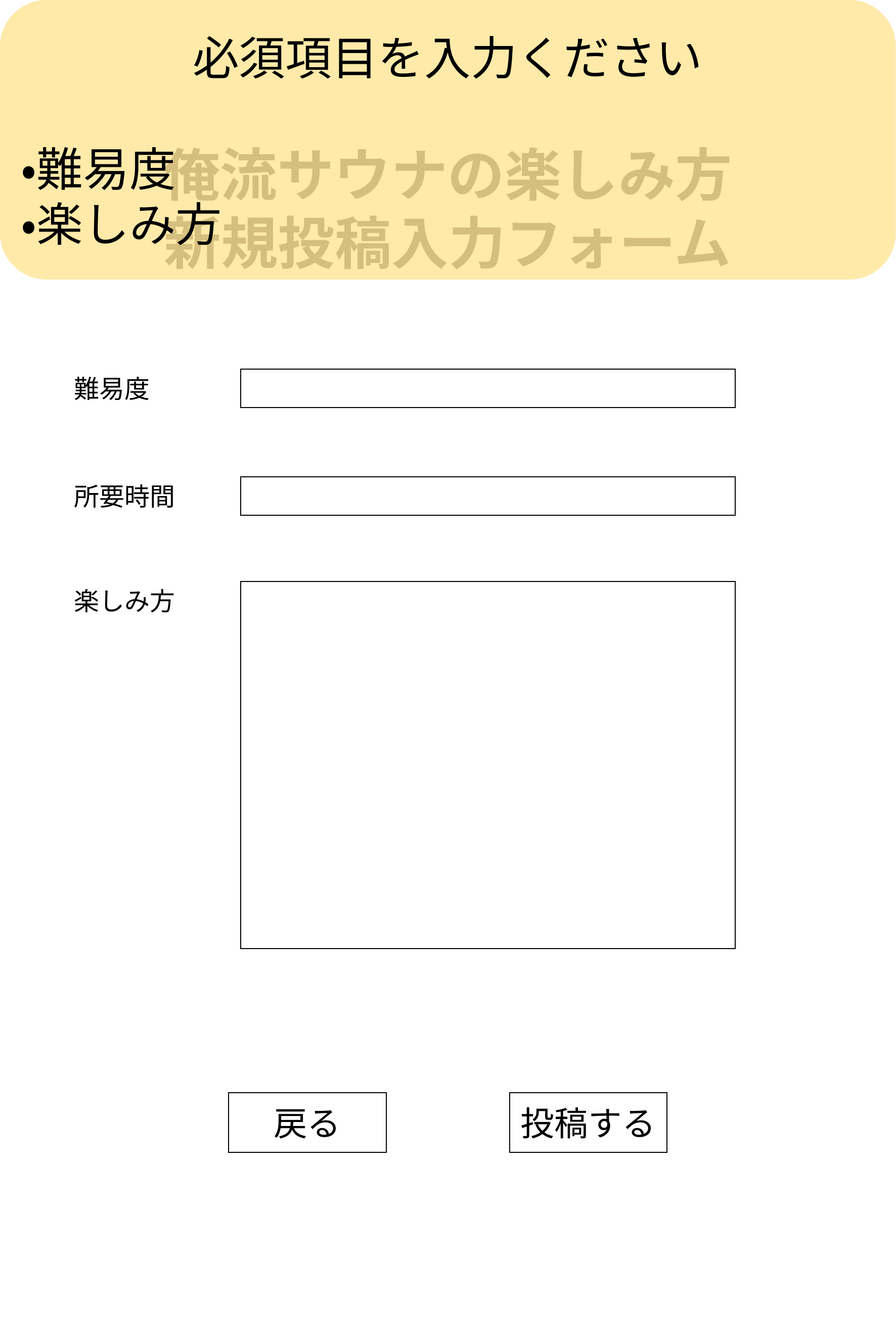

必須項目を入力ください

・難易度
・楽しみ方
俺流サウナの楽しみ方
新規投稿入力フォーム
難易度

所要時間

楽しみ方

戻る
投稿する